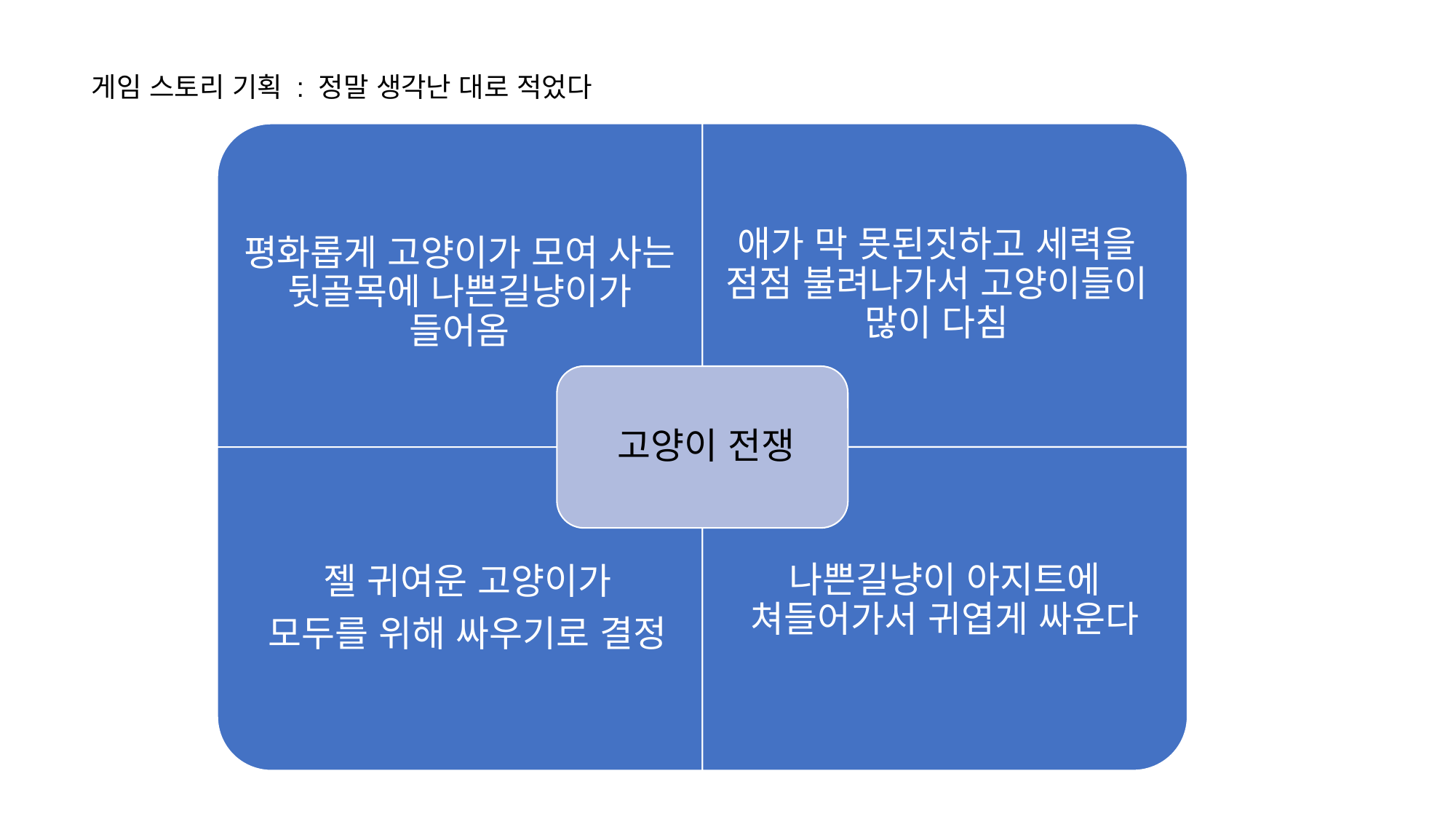

게임 스토리 기획 : 정말 생각난 대로 적었다
평화롭게 고양이가 모여 사는 뒷골목에 나쁜길냥이가 들어옴
애가 막 못된짓하고 세력을 점점 불려나가서 고양이들이 많이 다침
젤 귀여운 고양이가
모두를 위해 싸우기로 결정
나쁜길냥이 아지트에 쳐들어가서 귀엽게 싸운다
고양이 전쟁